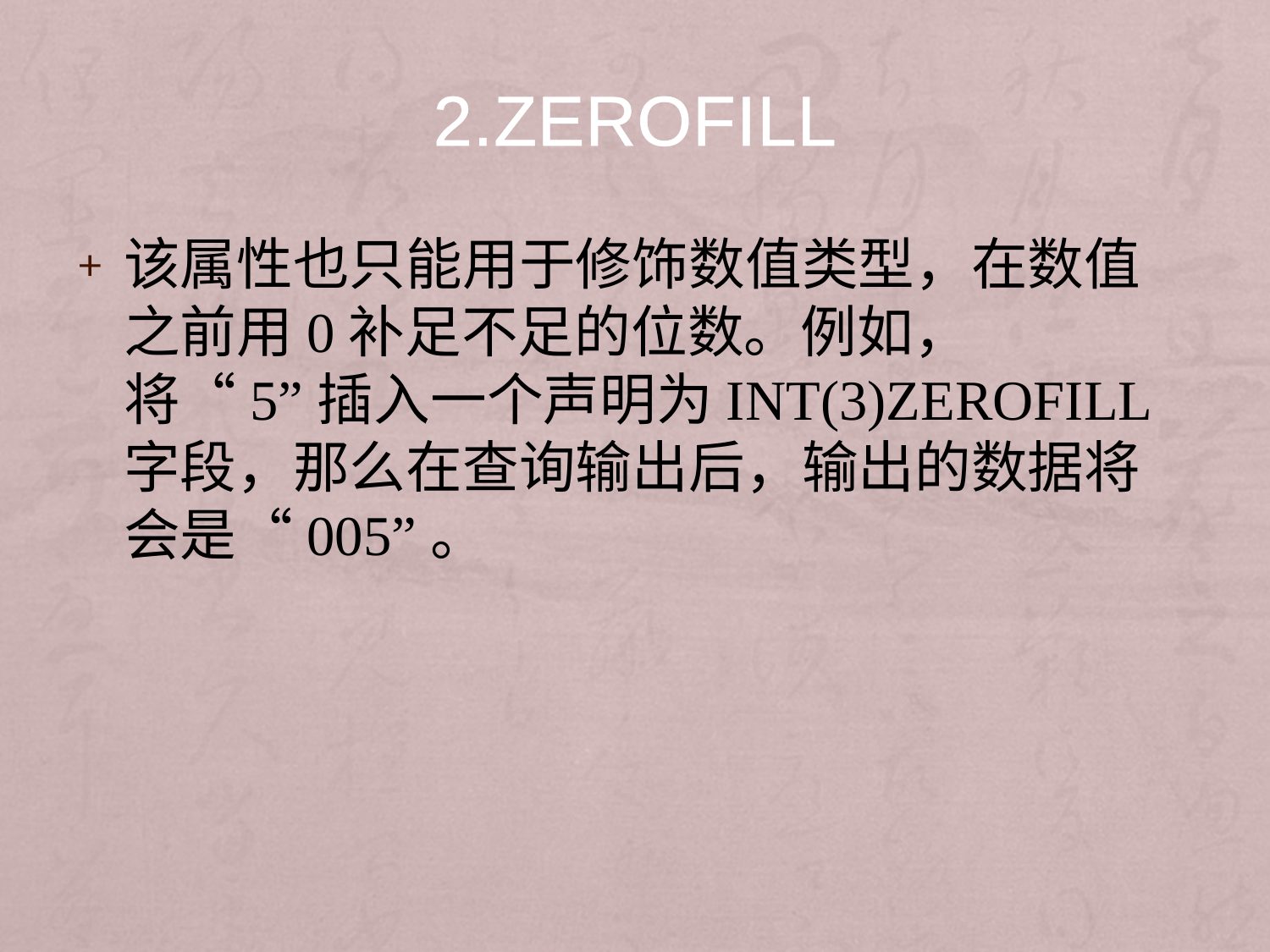

# 2.ZEROFILL
该属性也只能用于修饰数值类型，在数值之前用0补足不足的位数。例如，将“5”插入一个声明为INT(3)ZEROFILL字段，那么在查询输出后，输出的数据将会是“005”。